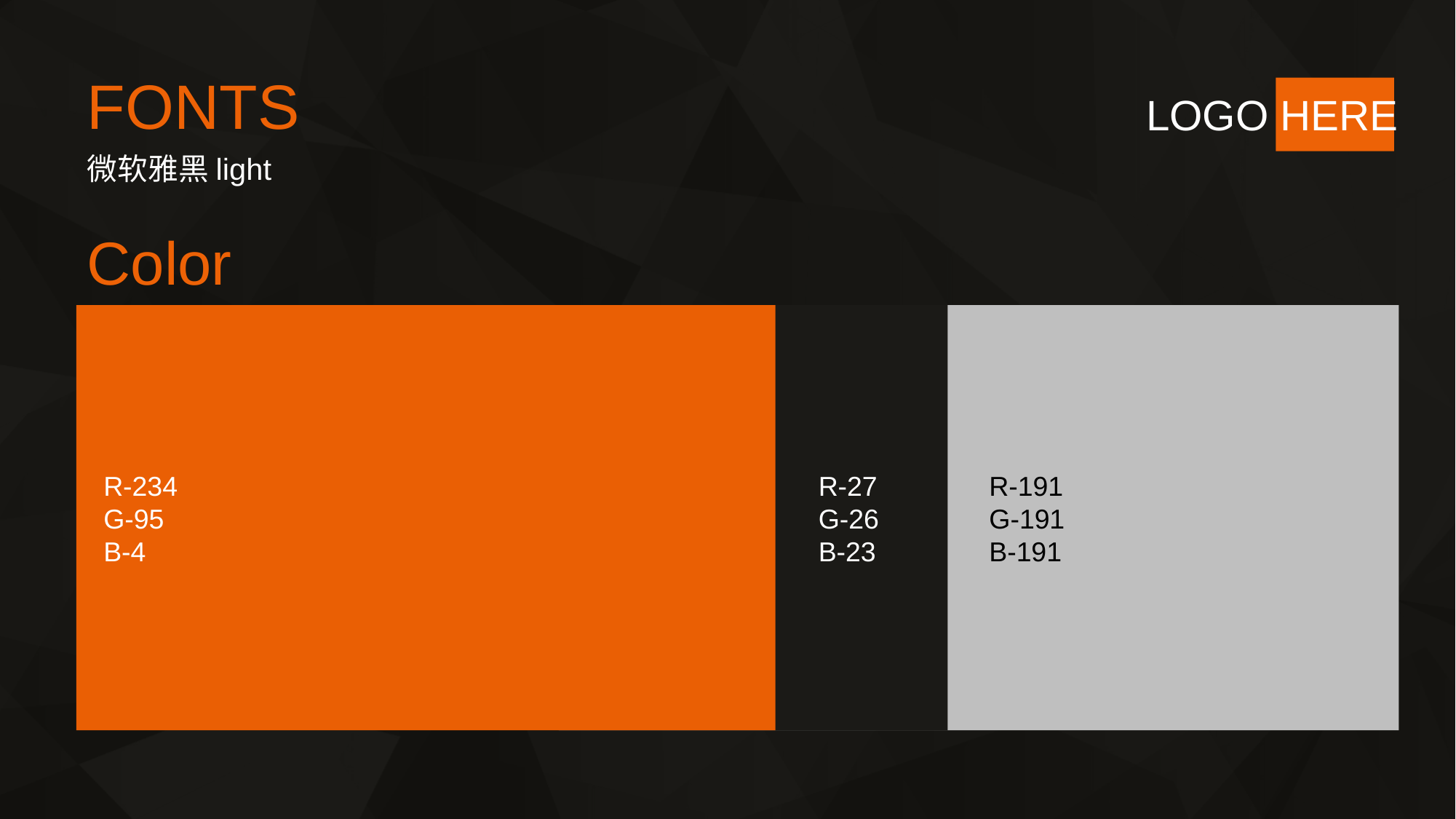

# FONTS
微软雅黑light

Color

R-234
G-95
B-4
R-27
G-26
B-23
R-191
G-191
B-191